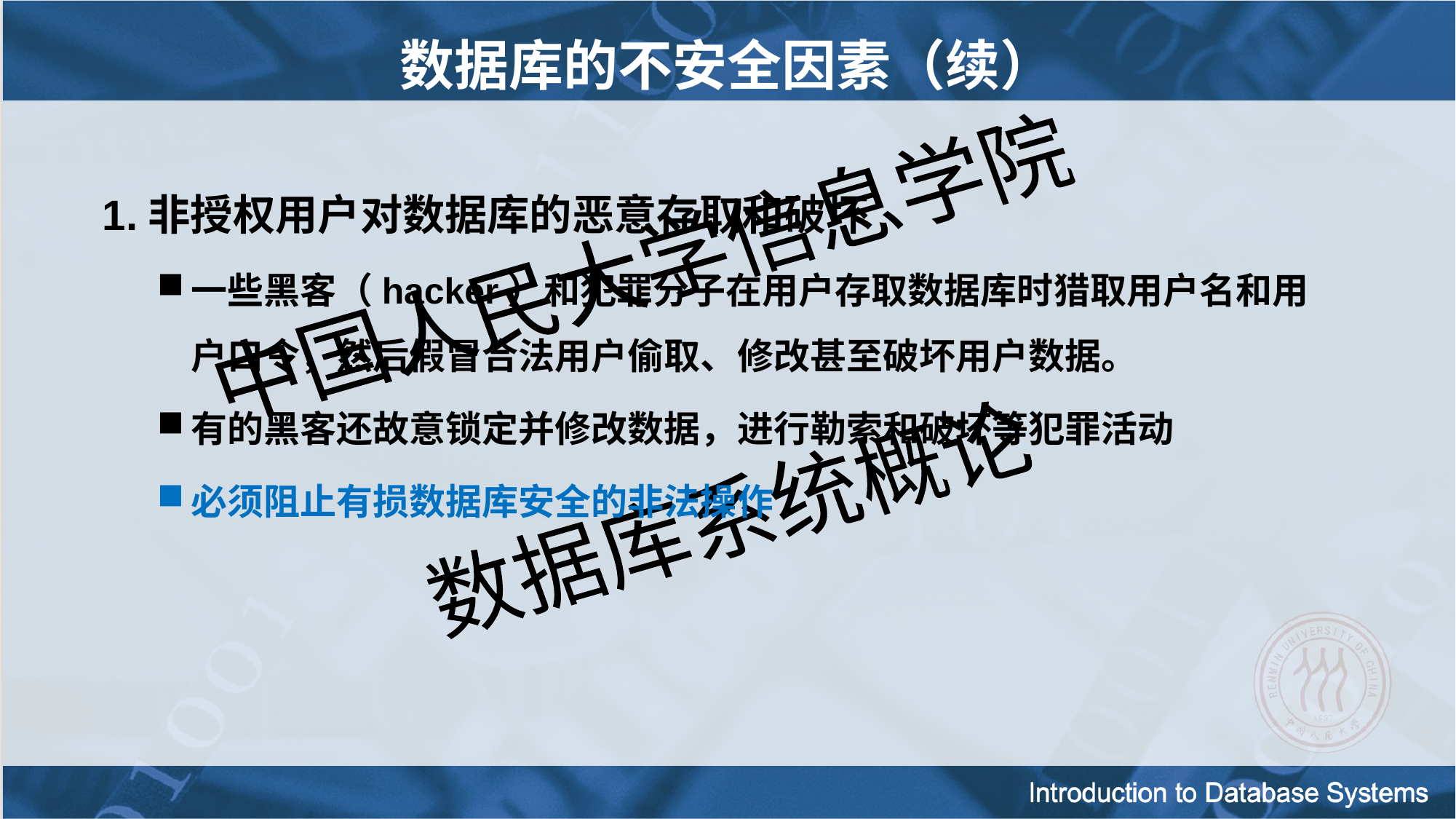

数据库的不安全因素（续）
1.非授权用户对数据库的恶意存取和破坏
一些黑客（hacker）和犯罪分子在用户存取数据库时猎取用户名和用户口令，然后假冒合法用户偷取、修改甚至破坏用户数据。
有的黑客还故意锁定并修改数据，进行勒索和破坏等犯罪活动
必须阻止有损数据库安全的非法操作